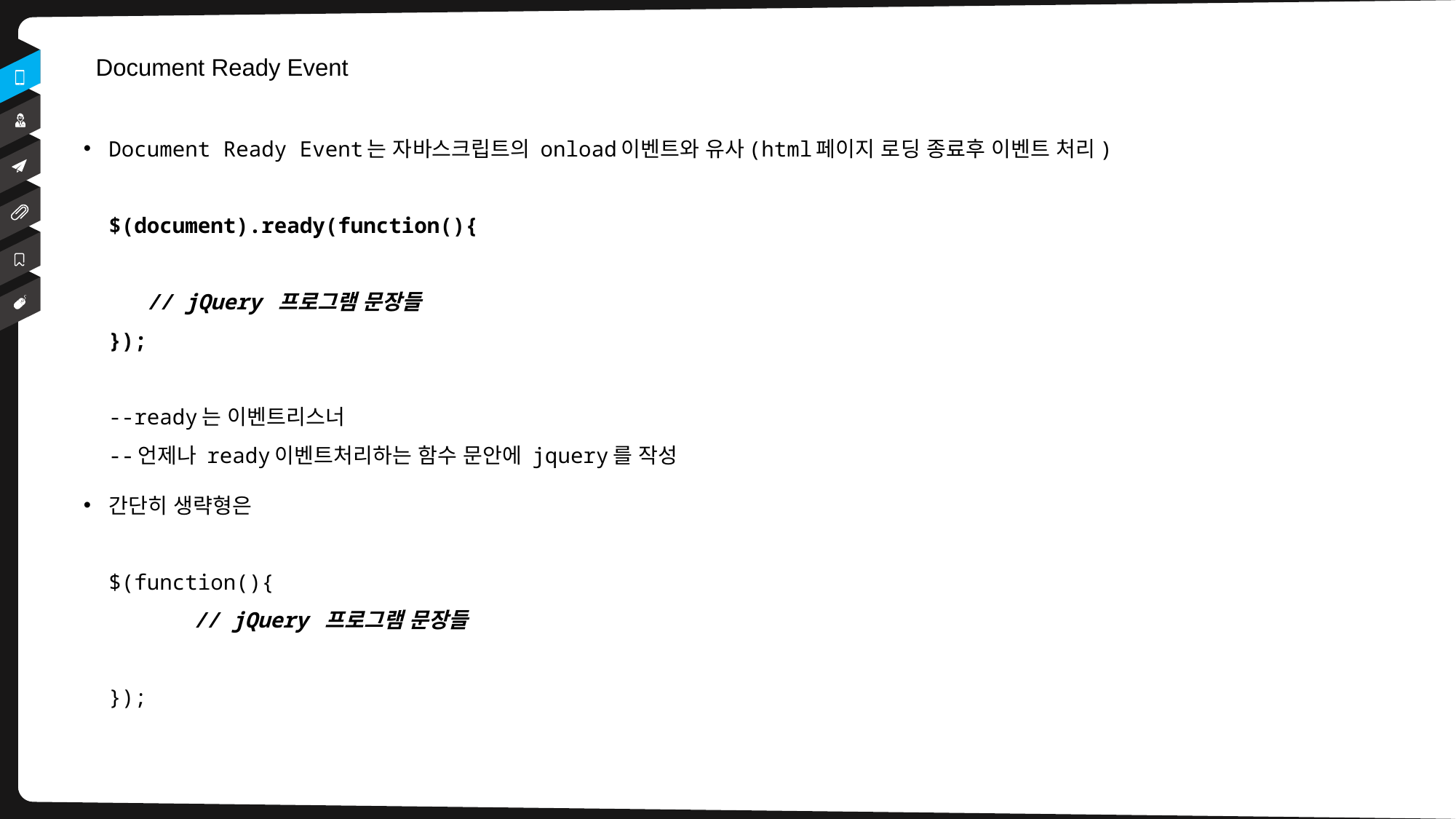

# Document Ready Event
Document Ready Event는 자바스크립트의 onload이벤트와 유사(html페이지 로딩 종료후 이벤트 처리)
$(document).ready(function(){
   // jQuery 프로그램 문장들
});
--ready는 이벤트리스너
--언제나 ready이벤트처리하는 함수 문안에 jquery를 작성
간단히 생략형은
$(function(){
	// jQuery 프로그램 문장들
   
});